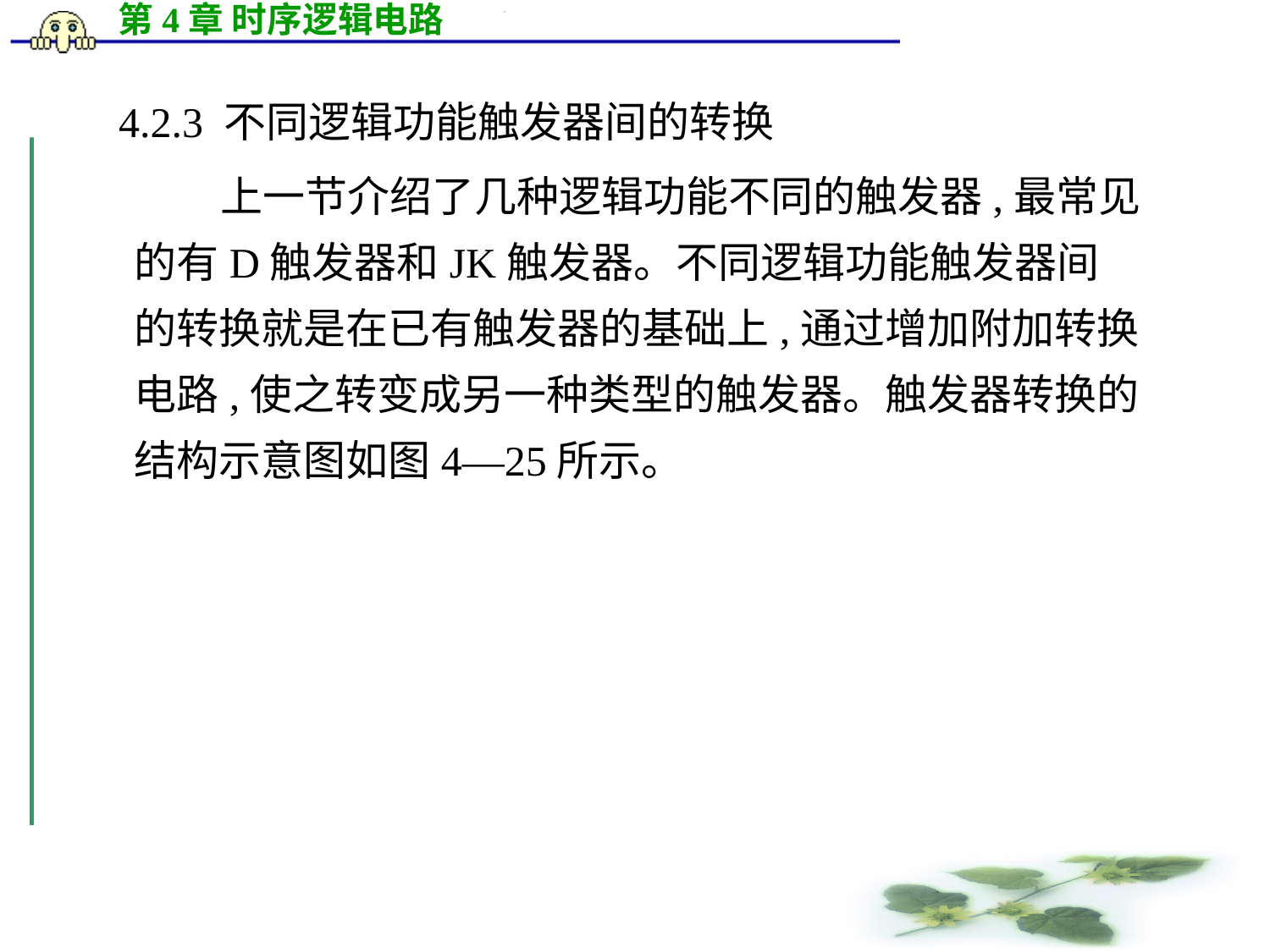

4.2.3 不同逻辑功能触发器间的转换
             上一节介绍了几种逻辑功能不同的触发器,最常见的有D触发器和JK触发器。不同逻辑功能触发器间的转换就是在已有触发器的基础上,通过增加附加转换电路,使之转变成另一种类型的触发器。触发器转换的结构示意图如图4―25所示。